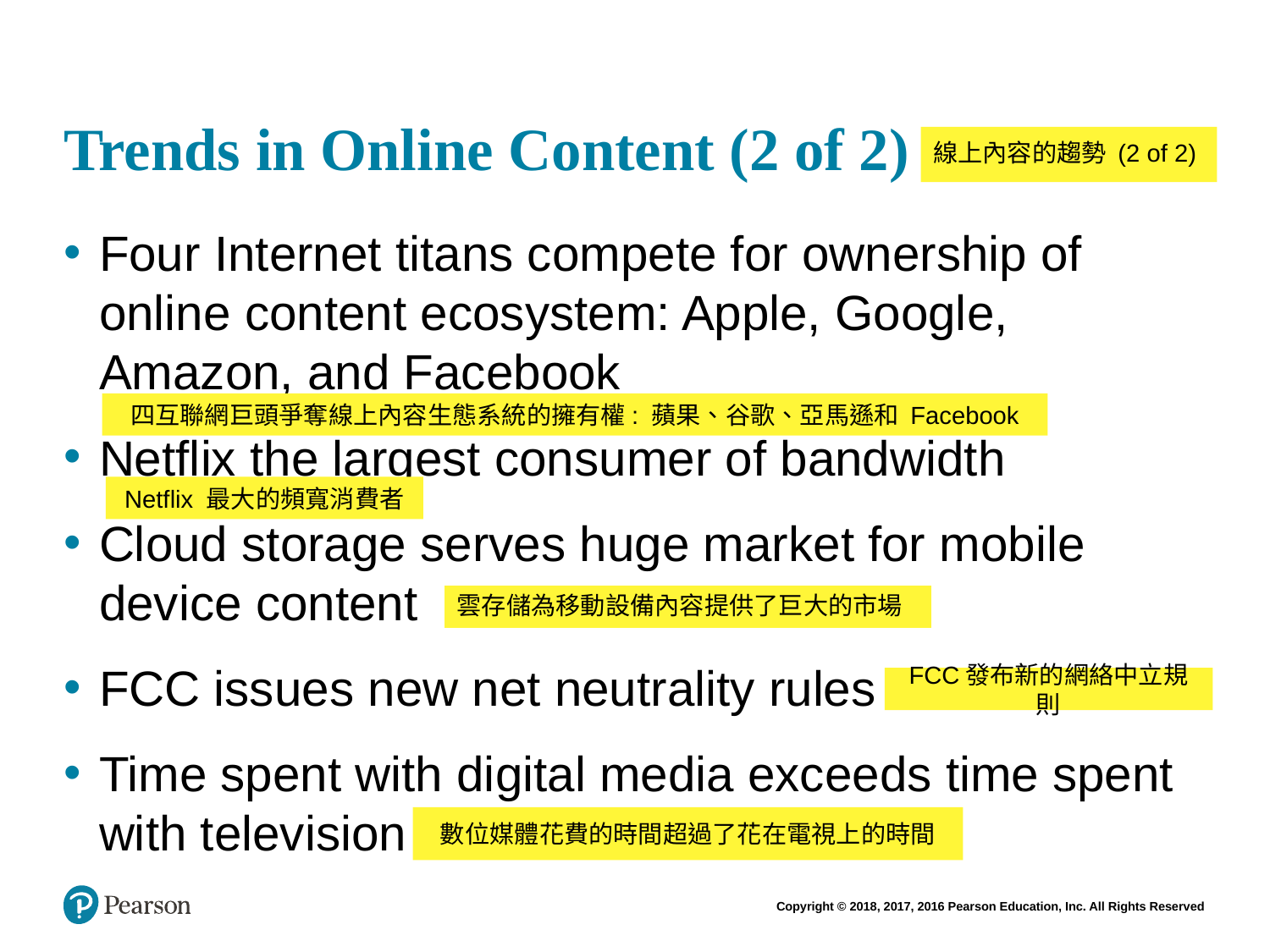

# Trends in Online Content (2 of 2)

線上內容的趨勢 (2 of 2)

Four Internet titans compete for ownership of online content ecosystem: Apple, Google, Amazon, and Facebook
Netflix the largest consumer of bandwidth
Cloud storage serves huge market for mobile device content
FCC issues new net neutrality rules
Time spent with digital media exceeds time spent with television
四互聯網巨頭爭奪線上內容生態系統的擁有權: 蘋果、谷歌、亞馬遜和 Facebook
Netflix 最大的頻寬消費者

雲存儲為移動設備內容提供了巨大的市場

FCC發布新的網絡中立規則
數位媒體花費的時間超過了花在電視上的時間